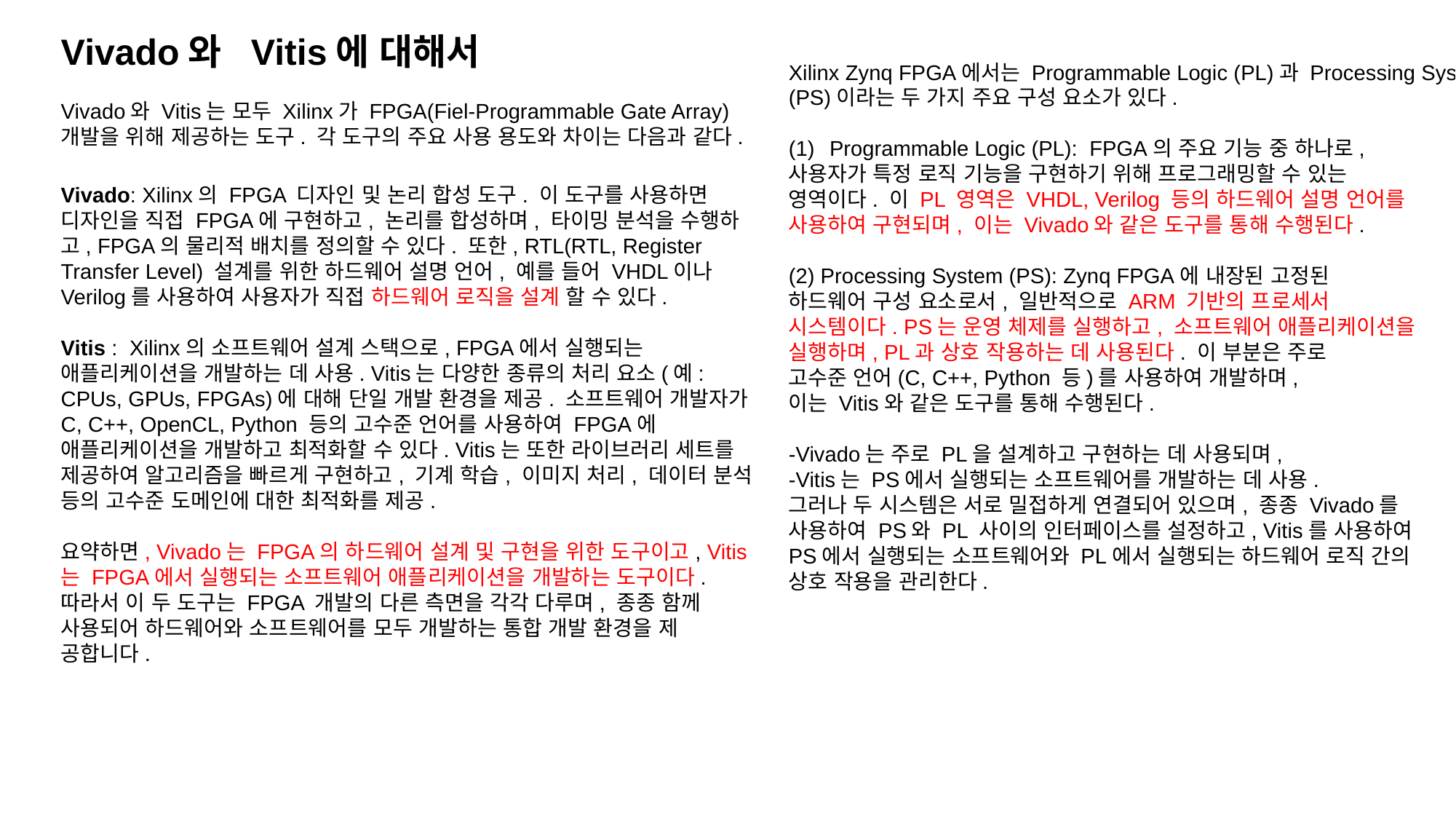

Vivado와  Vitis에 대해서

Vivado와 Vitis는 모두 Xilinx가 FPGA(Fiel-Programmable Gate Array)
개발을 위해 제공하는 도구. 각 도구의 주요 사용 용도와 차이는 다음과 같다.
​
Vivado: Xilinx의 FPGA 디자인 및 논리 합성 도구. 이 도구를 사용하면 디자인을 직접 FPGA에 구현하고, 논리를 합성하며, 타이밍 분석을 수행하고, FPGA의 물리적 배치를 정의할 수 있다. 또한, RTL(RTL, Register Transfer Level) 설계를 위한 하드웨어 설명 언어, 예를 들어 VHDL이나 Verilog를 사용하여 사용자가 직접 하드웨어 로직을 설계 할 수 있다.

Vitis :  Xilinx의 소프트웨어 설계 스택으로, FPGA에서 실행되는 애플리케이션을 개발하는 데 사용. Vitis는 다양한 종류의 처리 요소(예: CPUs, GPUs, FPGAs)에 대해 단일 개발 환경을 제공. 소프트웨어 개발자가 C, C++, OpenCL, Python 등의 고수준 언어를 사용하여 FPGA에 애플리케이션을 개발하고 최적화할 수 있다. Vitis는 또한 라이브러리 세트를 제공하여 알고리즘을 빠르게 구현하고, 기계 학습, 이미지 처리, 데이터 분석 등의 고수준 도메인에 대한 최적화를 제공.
​
요약하면, Vivado는 FPGA의 하드웨어 설계 및 구현을 위한 도구이고, Vitis는 FPGA에서 실행되는 소프트웨어 애플리케이션을 개발하는 도구이다. 따라서 이 두 도구는 FPGA 개발의 다른 측면을 각각 다루며, 종종 함께 사용되어 하드웨어와 소프트웨어를 모두 개발하는 통합 개발 환경을 제
공합니다.
​​
​
Xilinx Zynq FPGA에서는 Programmable Logic (PL)과 Processing System (PS)이라는 두 가지 주요 구성 요소가 있다.

Programmable Logic (PL):  FPGA의 주요 기능 중 하나로,
사용자가 특정 로직 기능을 구현하기 위해 프로그래밍할 수 있는
영역이다. 이 PL 영역은 VHDL, Verilog 등의 하드웨어 설명 언어를
사용하여 구현되며, 이는 Vivado와 같은 도구를 통해 수행된다.
(2) Processing System (PS): Zynq FPGA에 내장된 고정된
하드웨어 구성 요소로서, 일반적으로 ARM 기반의 프로세서
시스템이다. PS는 운영 체제를 실행하고, 소프트웨어 애플리케이션을
실행하며, PL과 상호 작용하는 데 사용된다. 이 부분은 주로
고수준 언어(C, C++, Python 등)를 사용하여 개발하며,
이는 Vitis와 같은 도구를 통해 수행된다.

-Vivado는 주로 PL을 설계하고 구현하는 데 사용되며,
-Vitis는 PS에서 실행되는 소프트웨어를 개발하는 데 사용.
그러나 두 시스템은 서로 밀접하게 연결되어 있으며, 종종 Vivado를
사용하여 PS와 PL 사이의 인터페이스를 설정하고, Vitis를 사용하여
PS에서 실행되는 소프트웨어와 PL에서 실행되는 하드웨어 로직 간의
상호 작용을 관리한다.
​